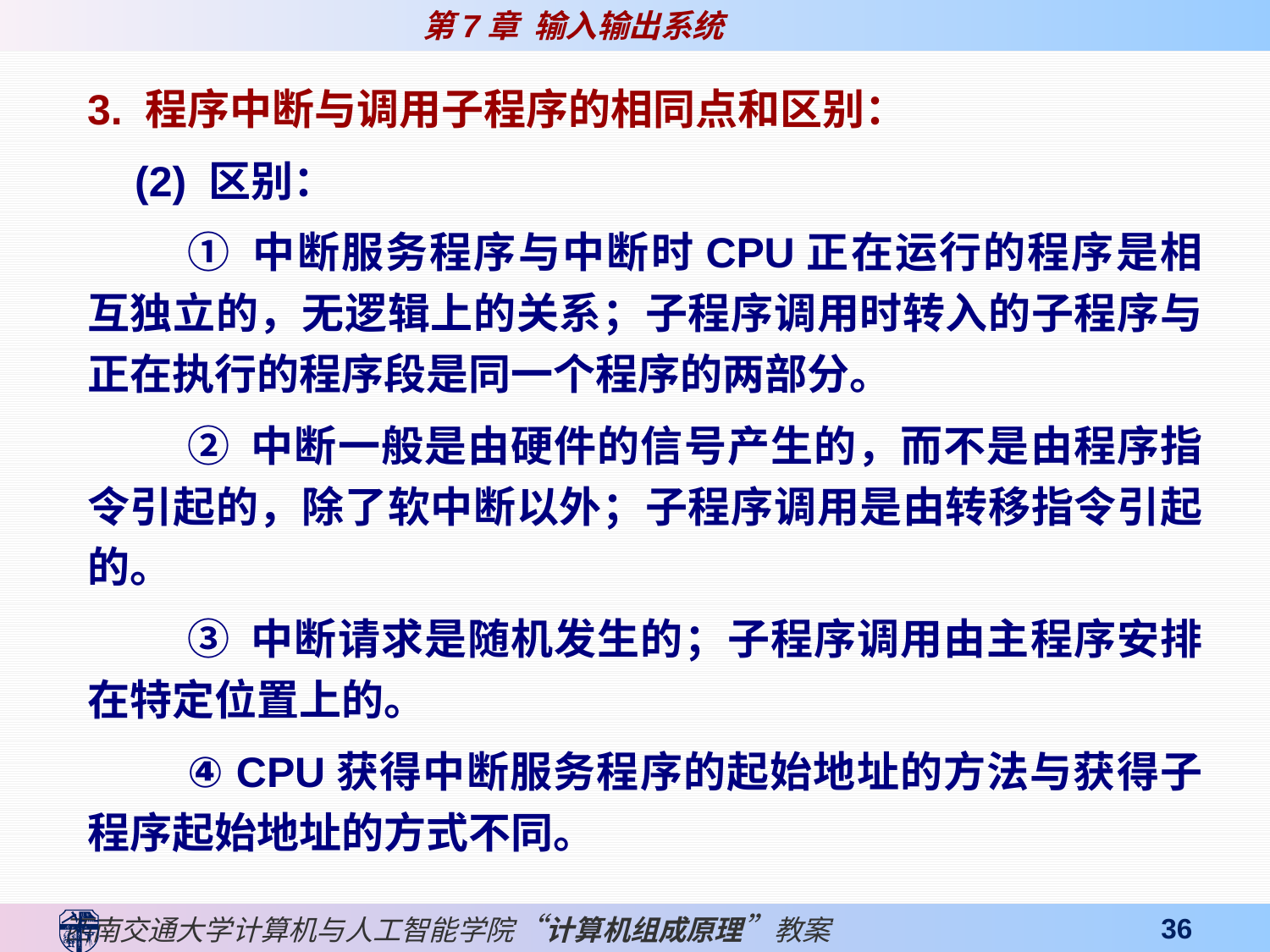

3. 程序中断与调用子程序的相同点和区别：
    (2) 区别：
① 中断服务程序与中断时CPU正在运行的程序是相互独立的，无逻辑上的关系；子程序调用时转入的子程序与正在执行的程序段是同一个程序的两部分。
② 中断一般是由硬件的信号产生的，而不是由程序指令引起的，除了软中断以外；子程序调用是由转移指令引起的。
③ 中断请求是随机发生的；子程序调用由主程序安排在特定位置上的。
④ CPU获得中断服务程序的起始地址的方法与获得子程序起始地址的方式不同。